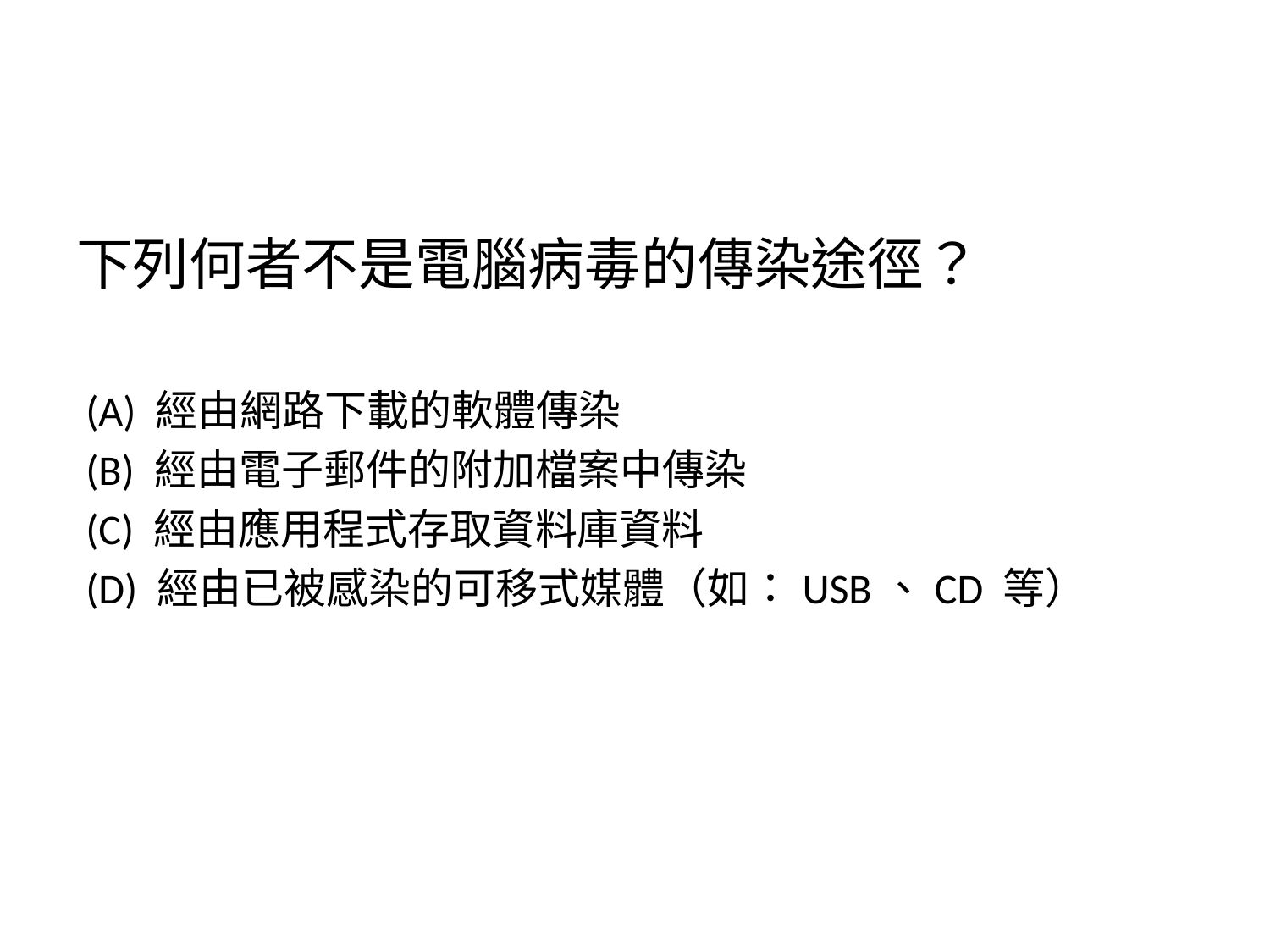

下列何者不是電腦病毒的傳染途徑？

 (A) 經由網路下載的軟體傳染
 (B) 經由電子郵件的附加檔案中傳染
 (C) 經由應用程式存取資料庫資料
 (D) 經由已被感染的可移式媒體（如：USB、CD 等）